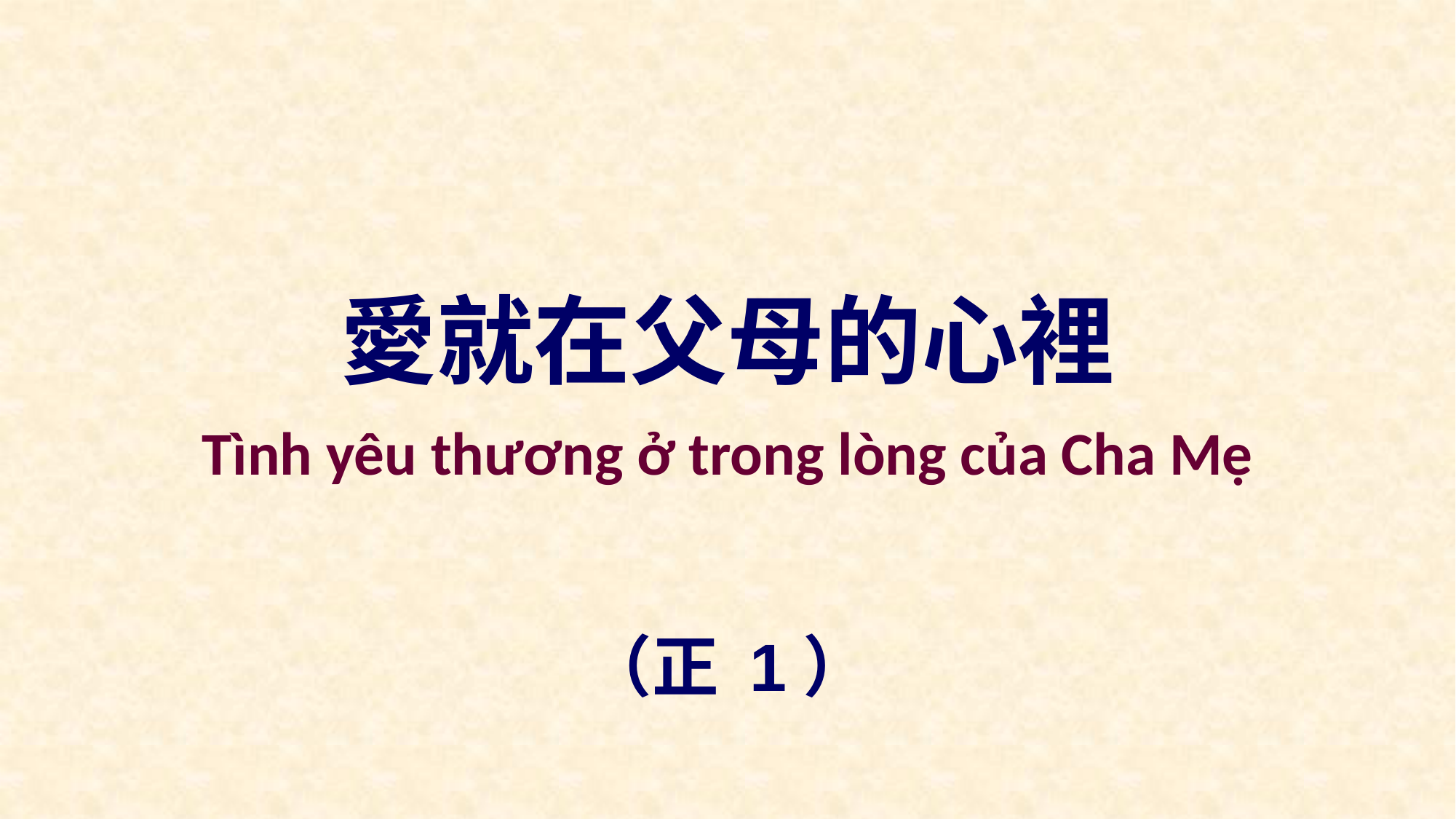

愛就在父母的心裡
Tình yêu thương ở trong lòng của Cha Mẹ
（正 1）